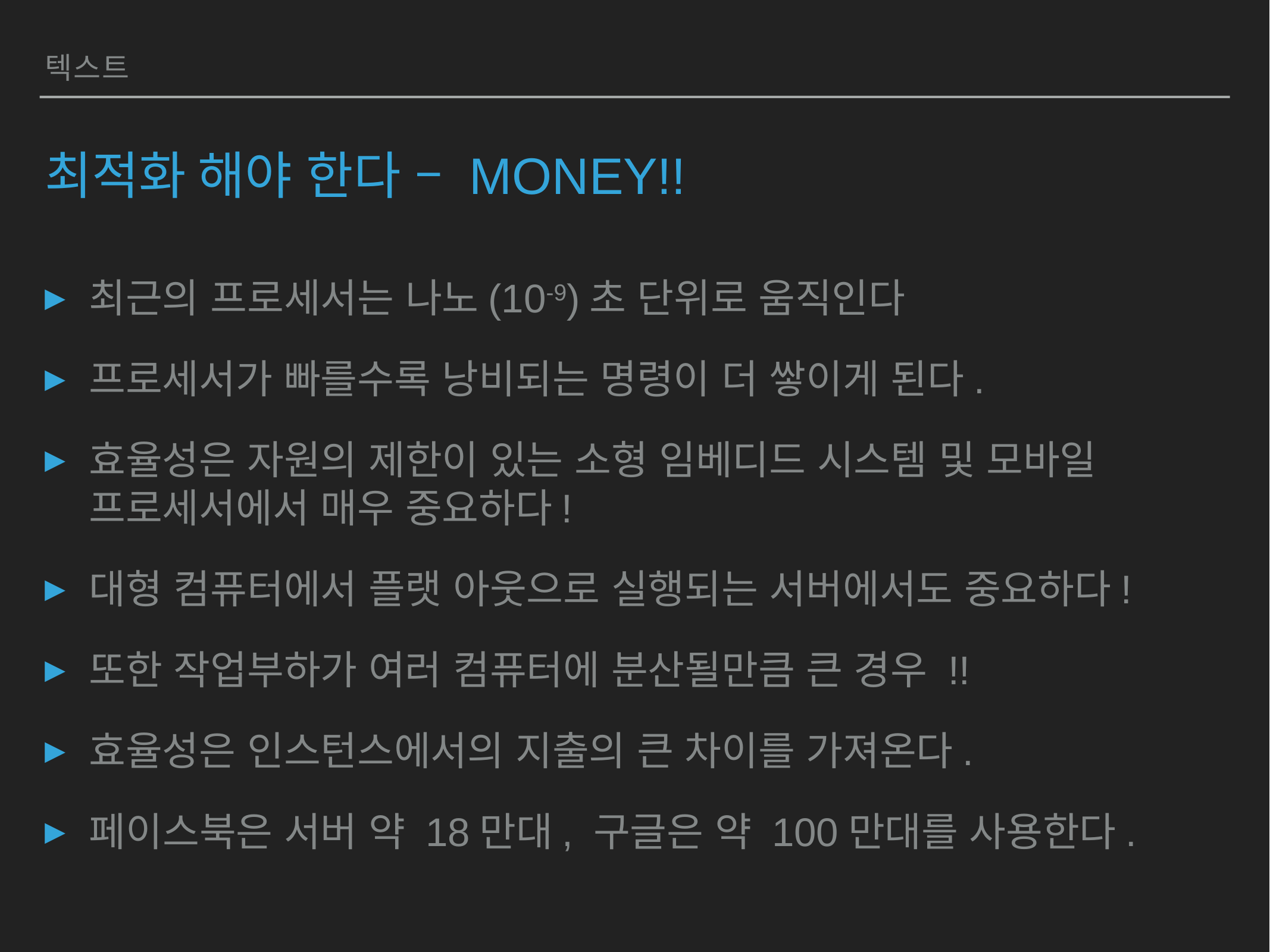

텍스트
# 최적화 해야 한다 – money!!
최근의 프로세서는 나노(10-9)초 단위로 움직인다
프로세서가 빠를수록 낭비되는 명령이 더 쌓이게 된다.
효율성은 자원의 제한이 있는 소형 임베디드 시스템 및 모바일 프로세서에서 매우 중요하다!
대형 컴퓨터에서 플랫 아웃으로 실행되는 서버에서도 중요하다!
또한 작업부하가 여러 컴퓨터에 분산될만큼 큰 경우 !!
효율성은 인스턴스에서의 지출의 큰 차이를 가져온다.
페이스북은 서버 약 18만대, 구글은 약 100만대를 사용한다.